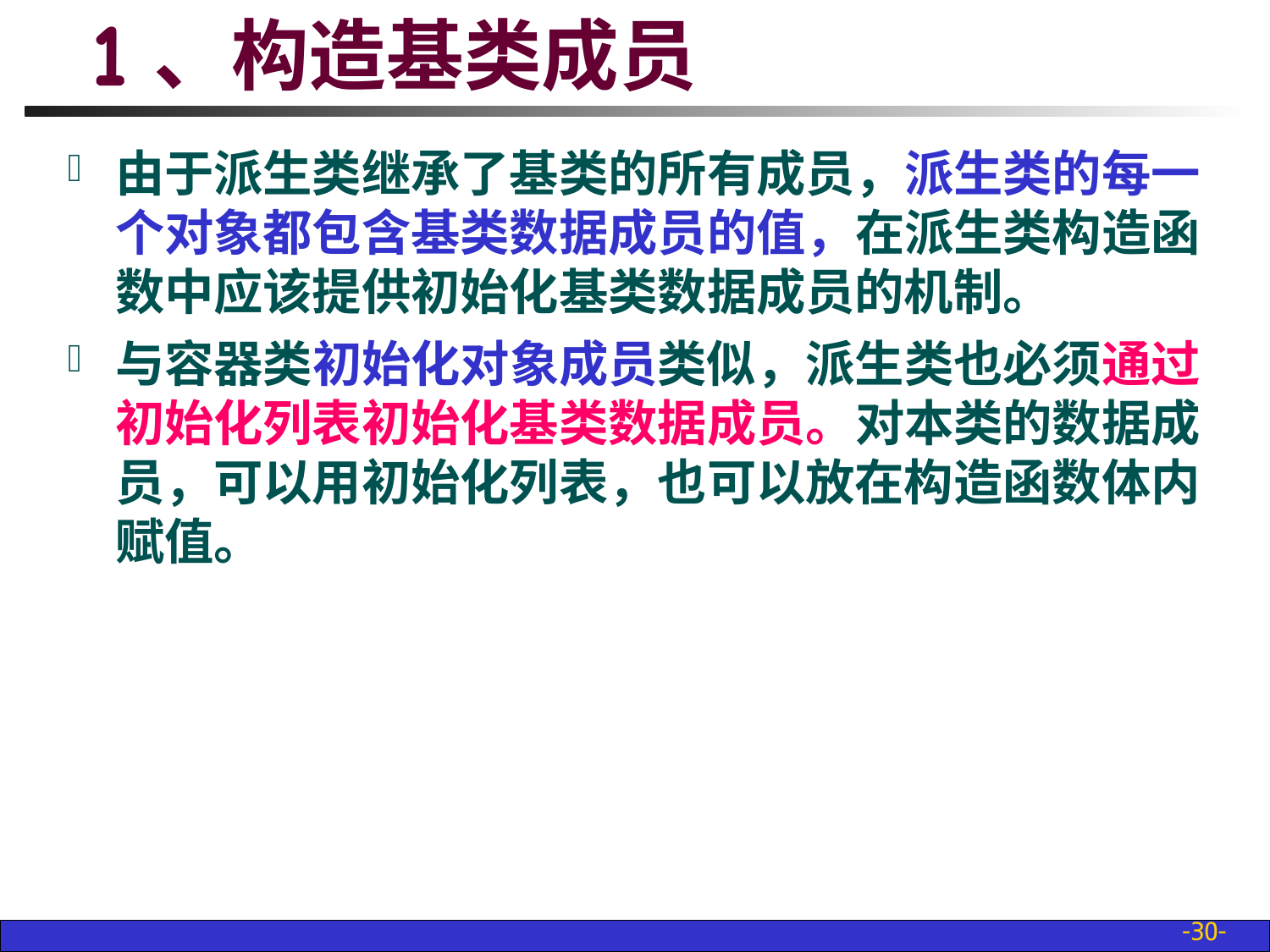

# 1、构造基类成员
由于派生类继承了基类的所有成员，派生类的每一个对象都包含基类数据成员的值，在派生类构造函数中应该提供初始化基类数据成员的机制。
与容器类初始化对象成员类似，派生类也必须通过初始化列表初始化基类数据成员。对本类的数据成员，可以用初始化列表，也可以放在构造函数体内赋值。
-30-